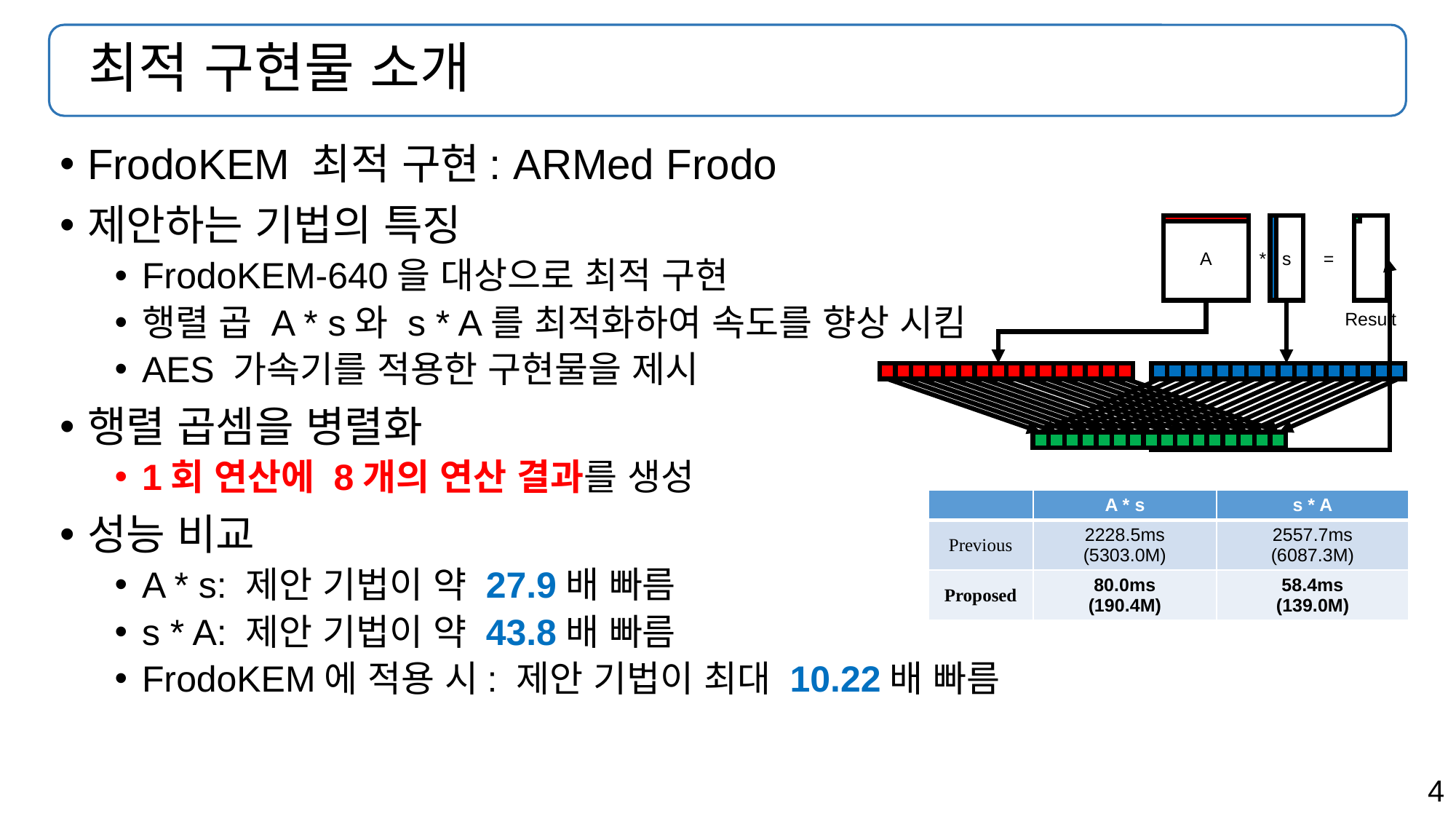

# 최적 구현물 소개
FrodoKEM 최적 구현: ARMed Frodo
제안하는 기법의 특징
FrodoKEM-640을 대상으로 최적 구현
행렬 곱 A * s와 s * A를 최적화하여 속도를 향상 시킴
AES 가속기를 적용한 구현물을 제시
행렬 곱셈을 병렬화
1회 연산에 8개의 연산 결과를 생성
성능 비교
A * s: 제안 기법이 약 27.9배 빠름
s * A: 제안 기법이 약 43.8배 빠름
FrodoKEM에 적용 시: 제안 기법이 최대 10.22배 빠름
s

A

*
=

Result

|  | A \* s | s \* A |
| --- | --- | --- |
| Previous | 2228.5ms (5303.0M) | 2557.7ms (6087.3M) |
| Proposed | 80.0ms (190.4M) | 58.4ms (139.0M) |